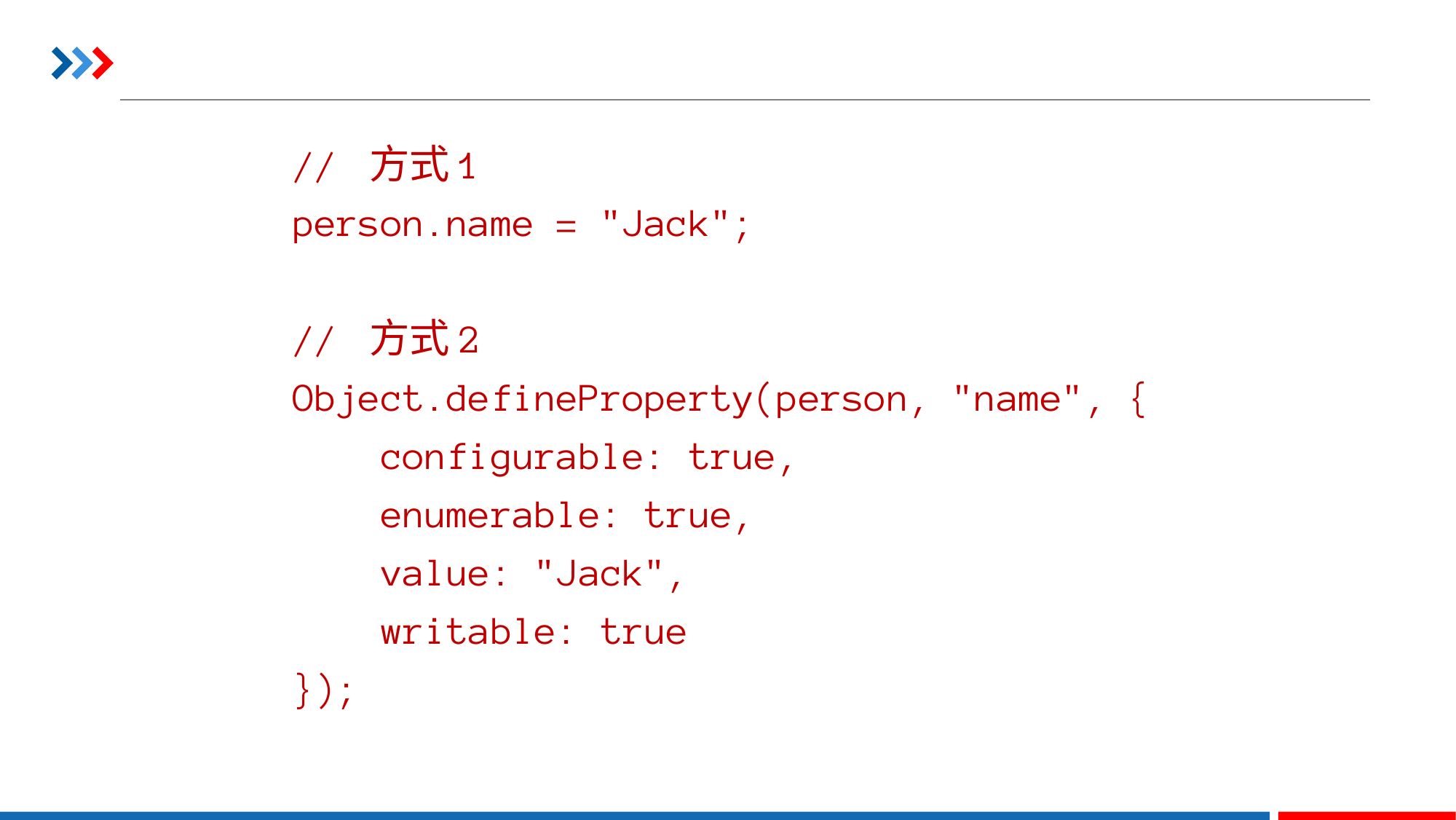

// 方式1
person.name = "Jack";

// 方式2
Object.defineProperty(person, "name", {
    configurable: true,
    enumerable: true,
    value: "Jack",
    writable: true
});